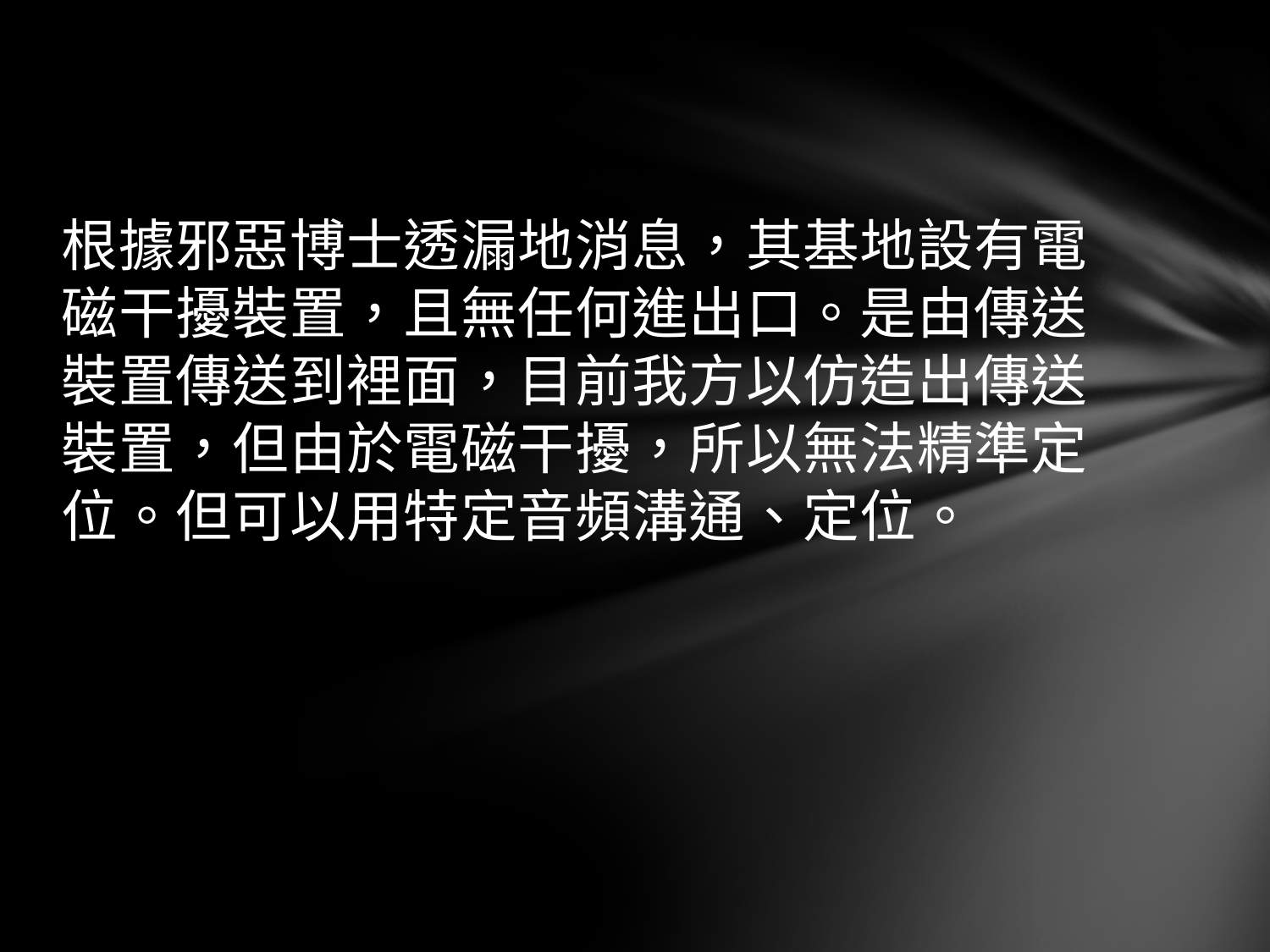

根據邪惡博士透漏地消息，其基地設有電磁干擾裝置，且無任何進出口。是由傳送裝置傳送到裡面，目前我方以仿造出傳送裝置，但由於電磁干擾，所以無法精準定位。但可以用特定音頻溝通、定位。